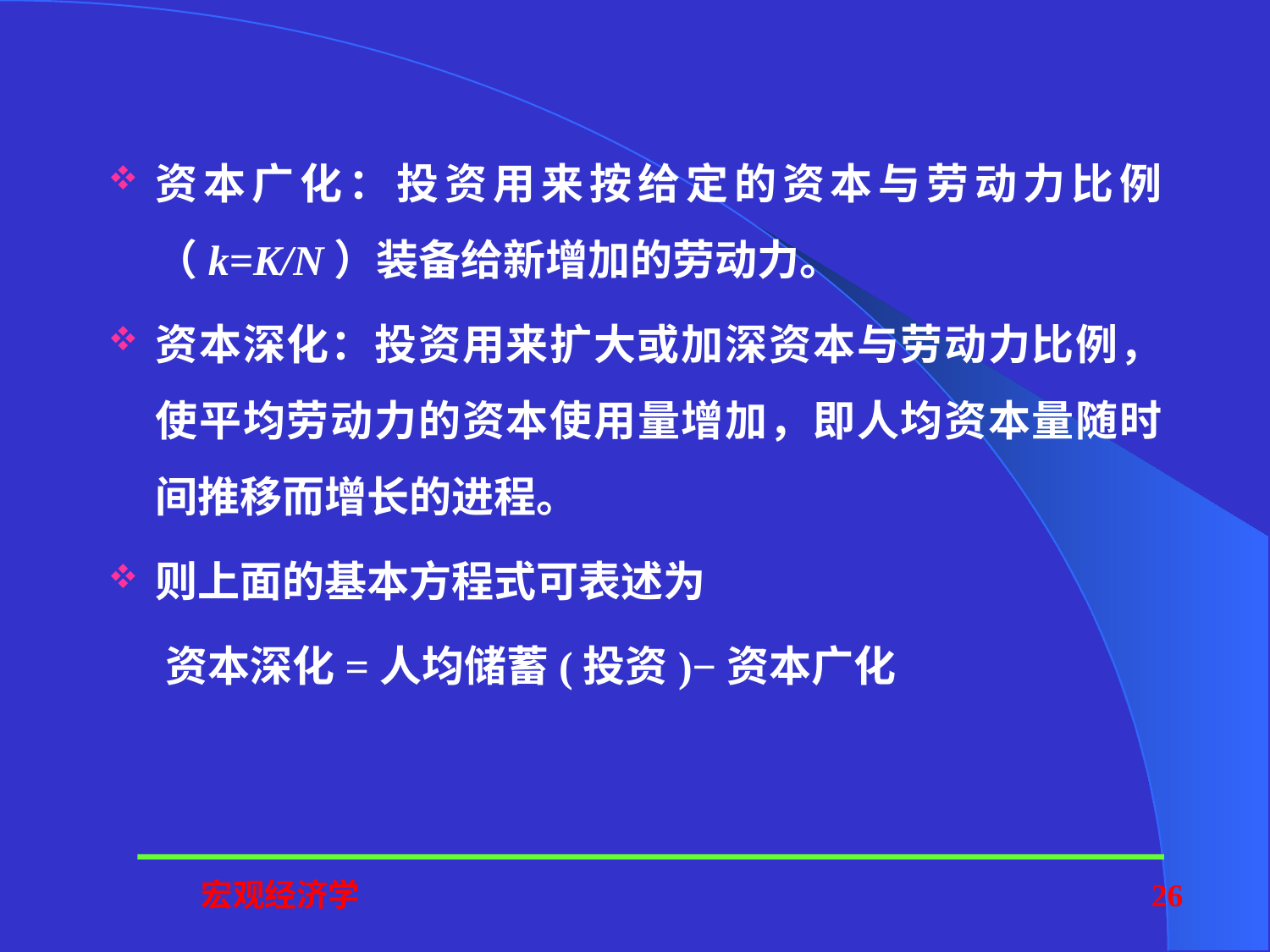

资本广化：投资用来按给定的资本与劳动力比例（k=K/N）装备给新增加的劳动力。
资本深化：投资用来扩大或加深资本与劳动力比例，使平均劳动力的资本使用量增加，即人均资本量随时间推移而增长的进程。
则上面的基本方程式可表述为
     资本深化=人均储蓄(投资)−资本广化